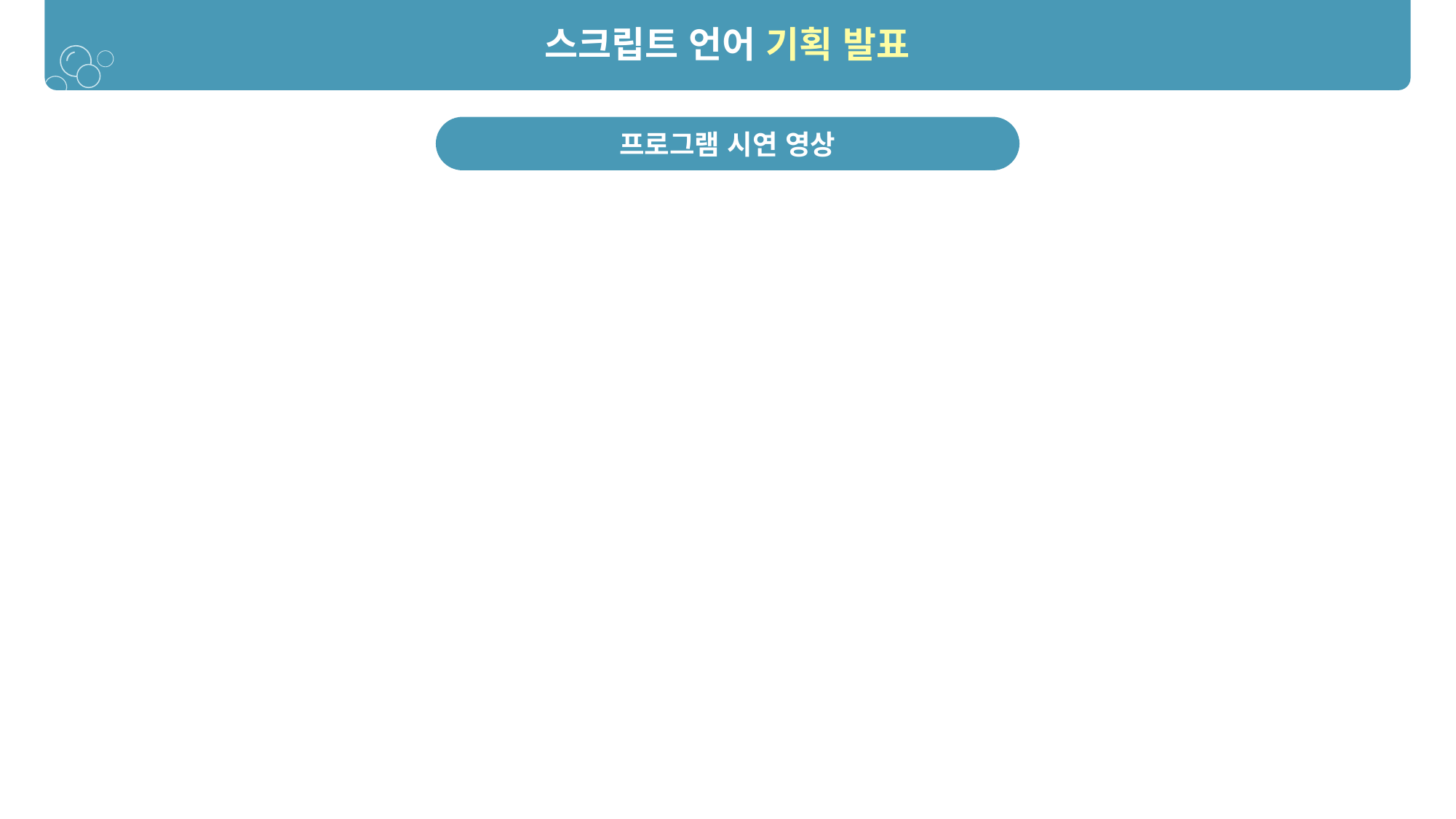

스크립트 언어 기획 발표

프로그램 시연 영상